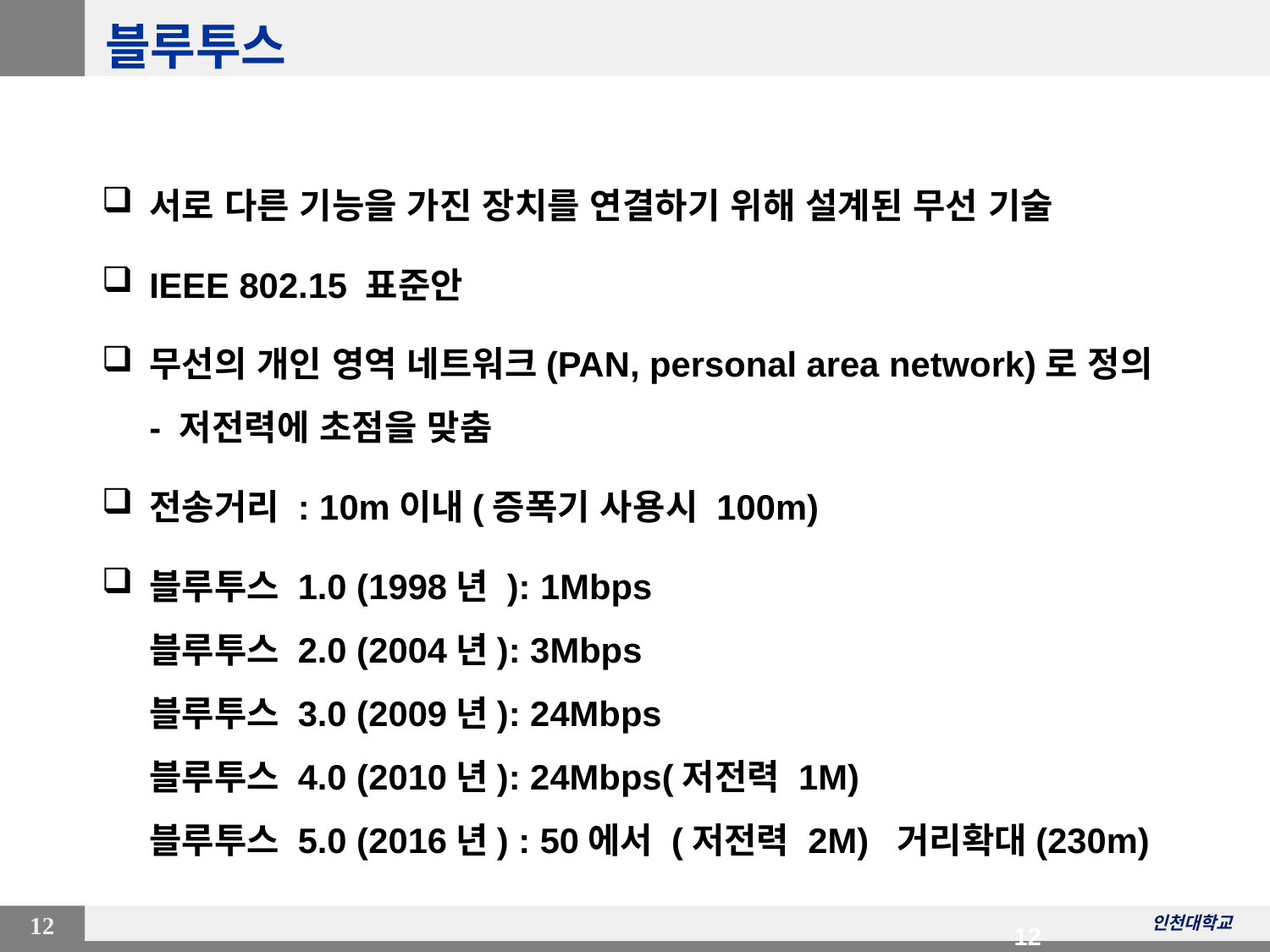

# 블루투스
서로 다른 기능을 가진 장치를 연결하기 위해 설계된 무선 기술
IEEE 802.15 표준안
무선의 개인 영역 네트워크(PAN, personal area network)로 정의
- 저전력에 초점을 맞춤
전송거리 : 10m이내(증폭기 사용시 100m)
블루투스 1.0 (1998년 ): 1Mbps
블루투스 2.0 (2004년): 3Mbps
블루투스 3.0 (2009년): 24Mbps
블루투스 4.0 (2010년): 24Mbps(저전력 1M)
블루투스 5.0 (2016년) : 50에서 (저전력 2M)  거리확대(230m)

12